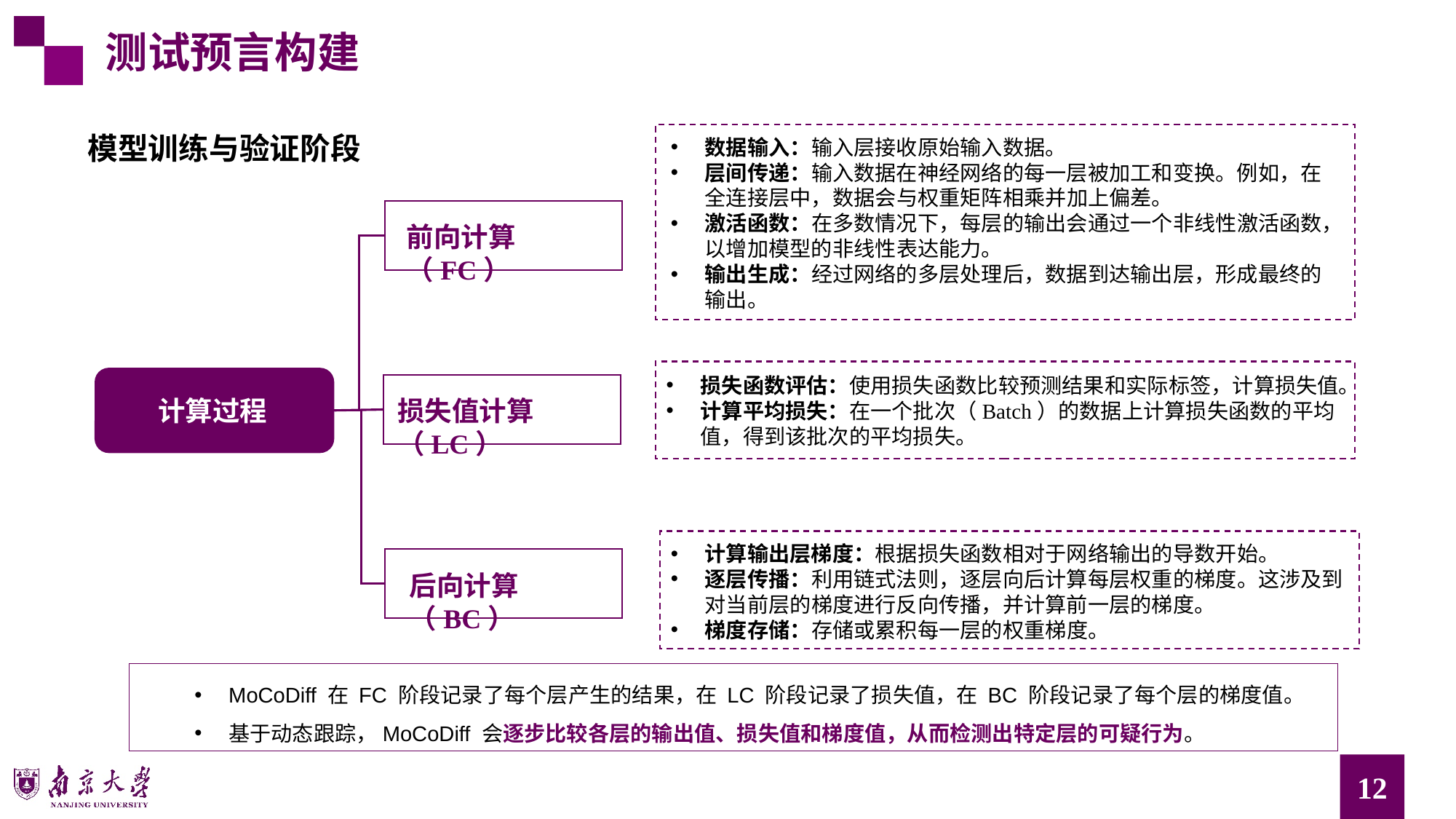

测试预言构建
模型训练与验证阶段

数据输入：输入层接收原始输入数据。
层间传递：输入数据在神经网络的每一层被加工和变换。例如，在全连接层中，数据会与权重矩阵相乘并加上偏差。
激活函数：在多数情况下，每层的输出会通过一个非线性激活函数，以增加模型的非线性表达能力。
输出生成：经过网络的多层处理后，数据到达输出层，形成最终的输出。

前向计算（FC）

损失函数评估：使用损失函数比较预测结果和实际标签，计算损失值。
计算平均损失：在一个批次（Batch）的数据上计算损失函数的平均值，得到该批次的平均损失。

计算过程
损失值计算（LC）

计算输出层梯度：根据损失函数相对于网络输出的导数开始。
逐层传播：利用链式法则，逐层向后计算每层权重的梯度。这涉及到对当前层的梯度进行反向传播，并计算前一层的梯度。
梯度存储：存储或累积每一层的权重梯度。

后向计算（BC）
MoCoDiff 在 FC 阶段记录了每个层产生的结果，在 LC 阶段记录了损失值，在 BC 阶段记录了每个层的梯度值。
基于动态跟踪，MoCoDiff 会逐步比较各层的输出值、损失值和梯度值，从而检测出特定层的可疑行为。
12